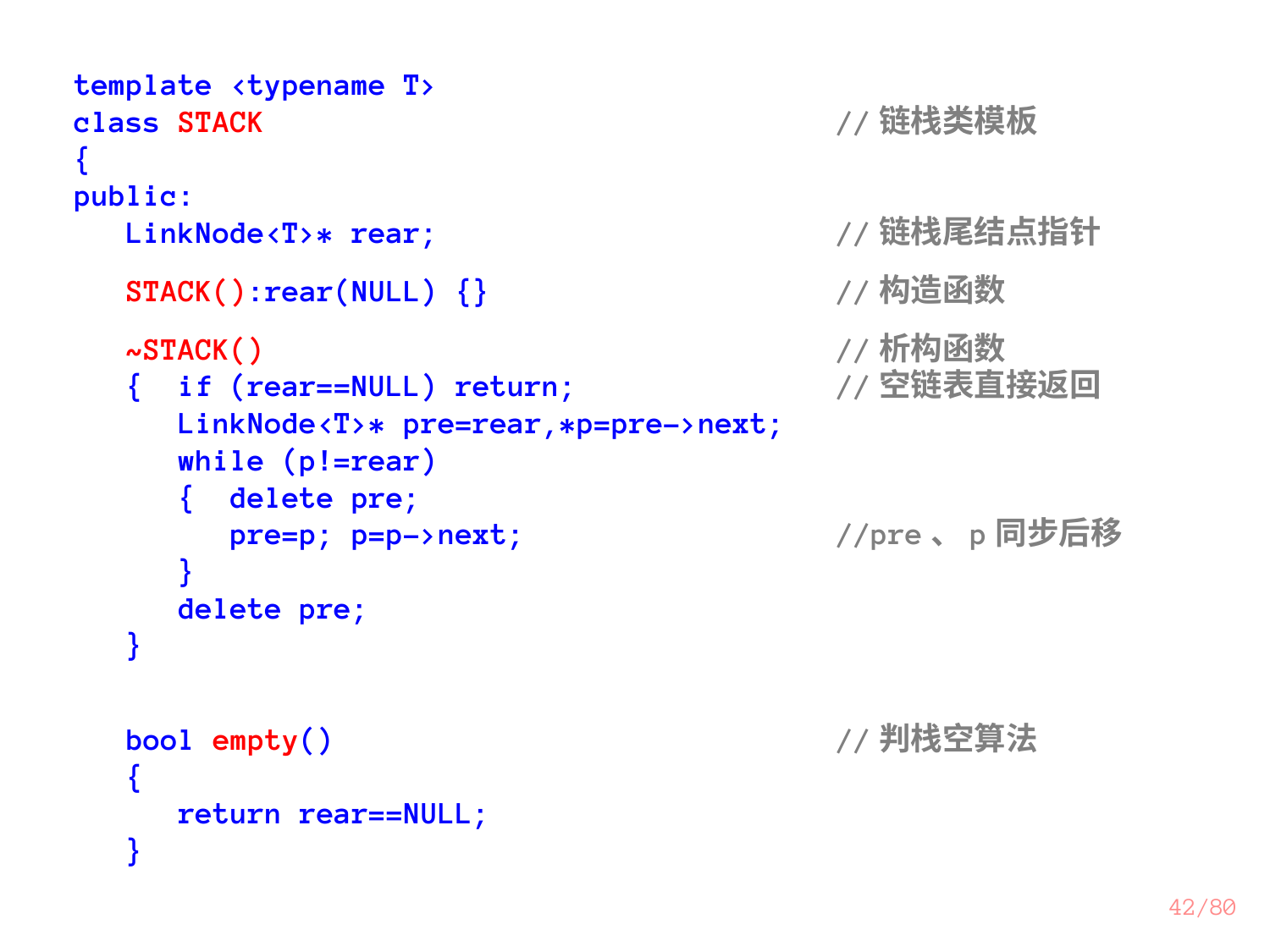

template <typename T>
class STACK					//链栈类模板
{
public:
   LinkNode<T>* rear;				//链栈尾结点指针
   STACK():rear(NULL) {}			//构造函数
   ~STACK()					//析构函数
   {  if (rear==NULL) return;			//空链表直接返回
      LinkNode<T>* pre=rear,*p=pre->next;
      while (p!=rear)
      {  delete pre;
         pre=p; p=p->next;			//pre、p同步后移
      }
      delete pre;
   }

   bool empty()				//判栈空算法
   {
      return rear==NULL;
   }
42/80